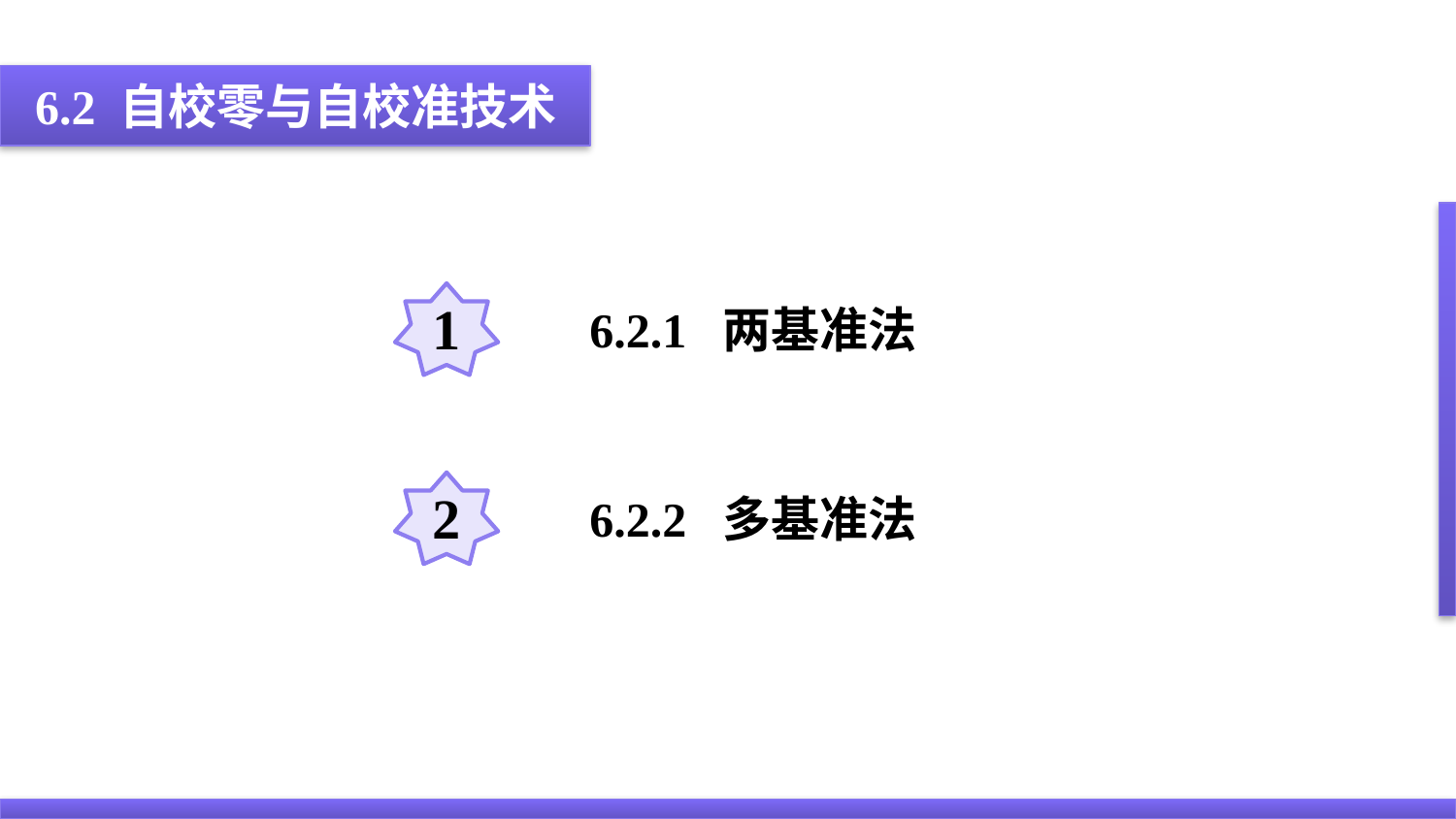

6.2 自校零与自校准技术
1
6.2.1  两基准法
2
6.2.2  多基准法